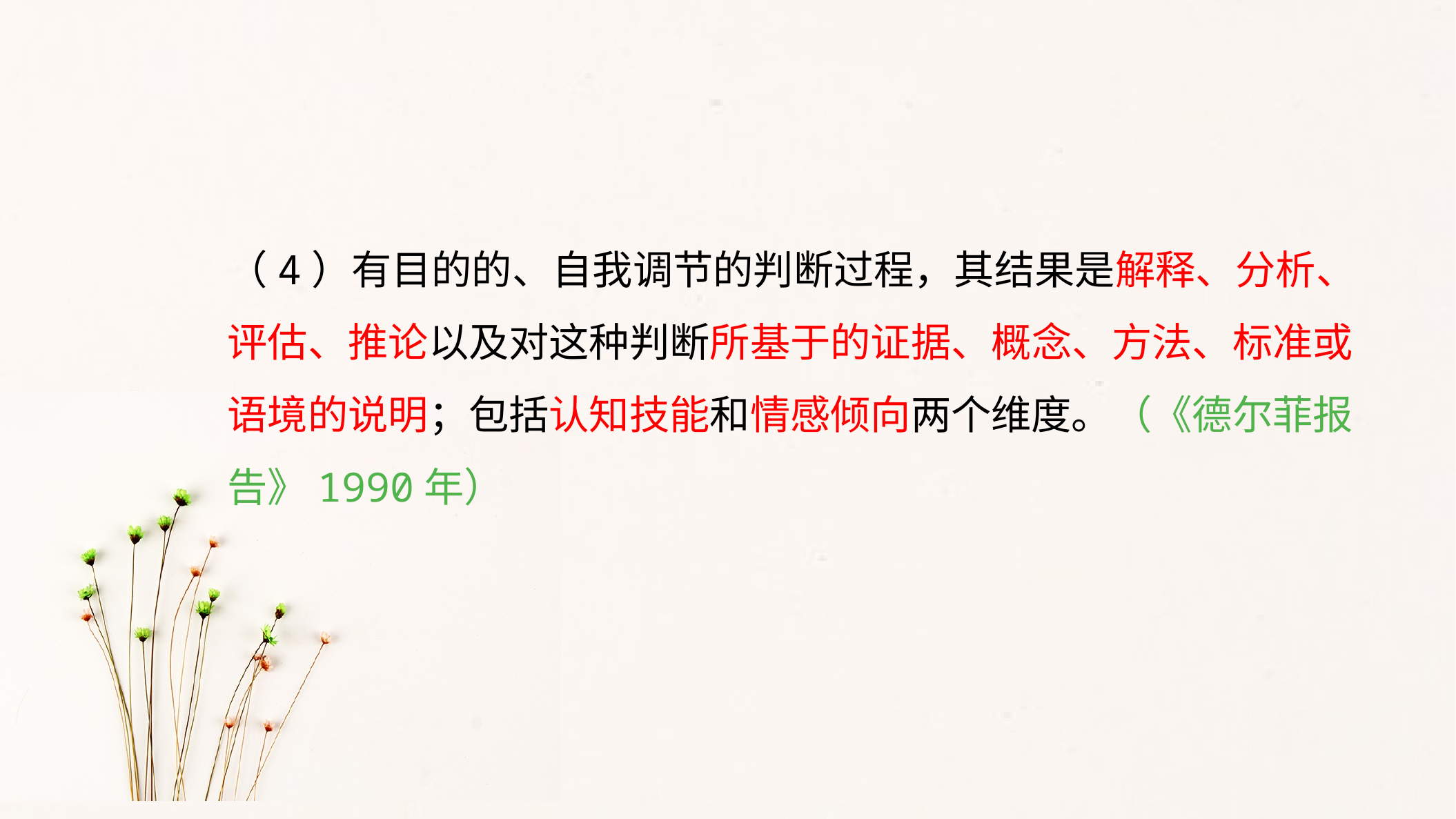

（4）有目的的、自我调节的判断过程，其结果是解释、分析、评估、推论以及对这种判断所基于的证据、概念、方法、标准或语境的说明；包括认知技能和情感倾向两个维度。（《德尔菲报告》1990年）